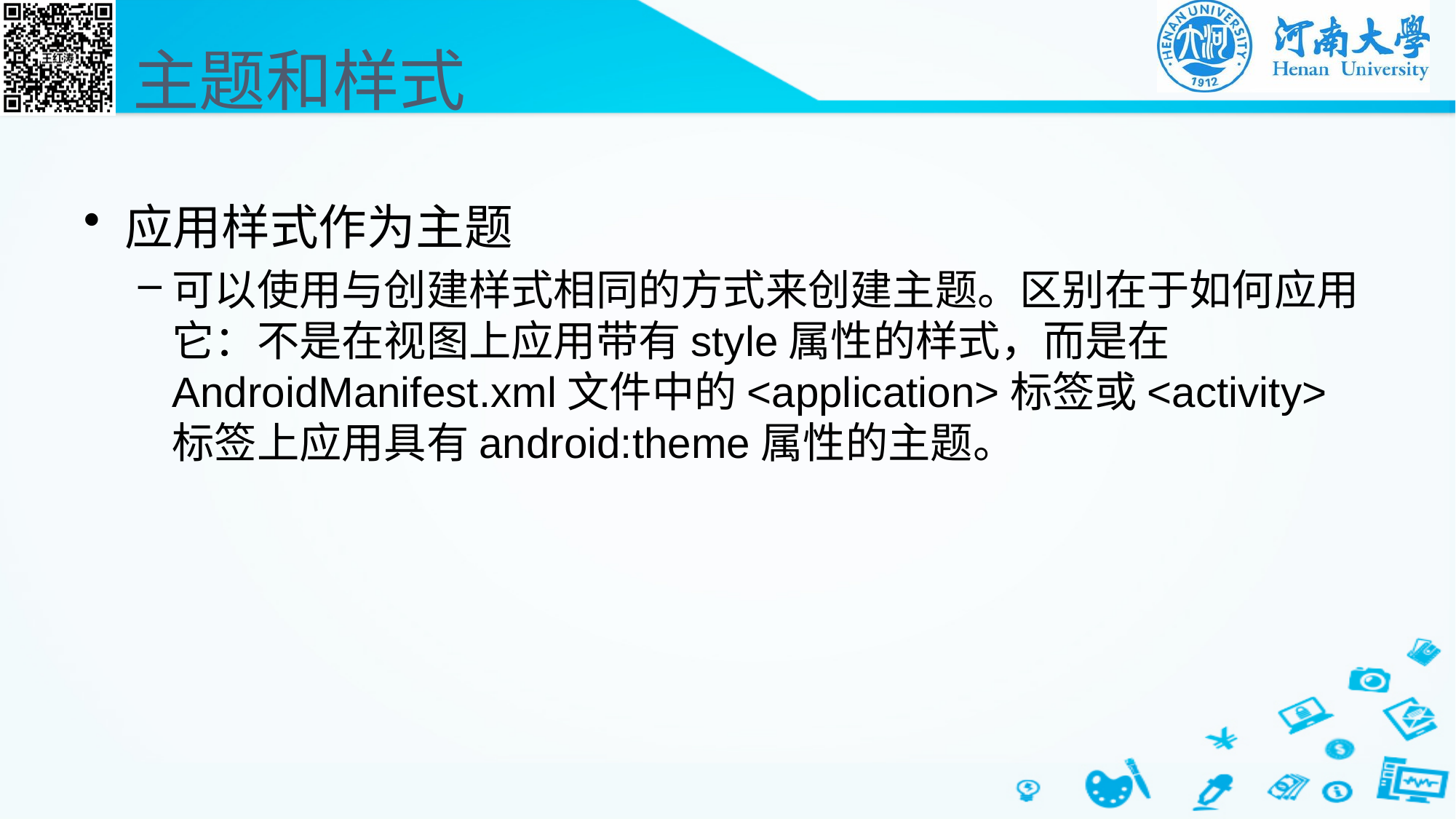

# 主题和样式
应用样式作为主题
可以使用与创建样式相同的方式来创建主题。区别在于如何应用它：不是在视图上应用带有style属性的样式，而是在AndroidManifest.xml文件中的<application>标签或<activity>标签上应用具有android:theme属性的主题。